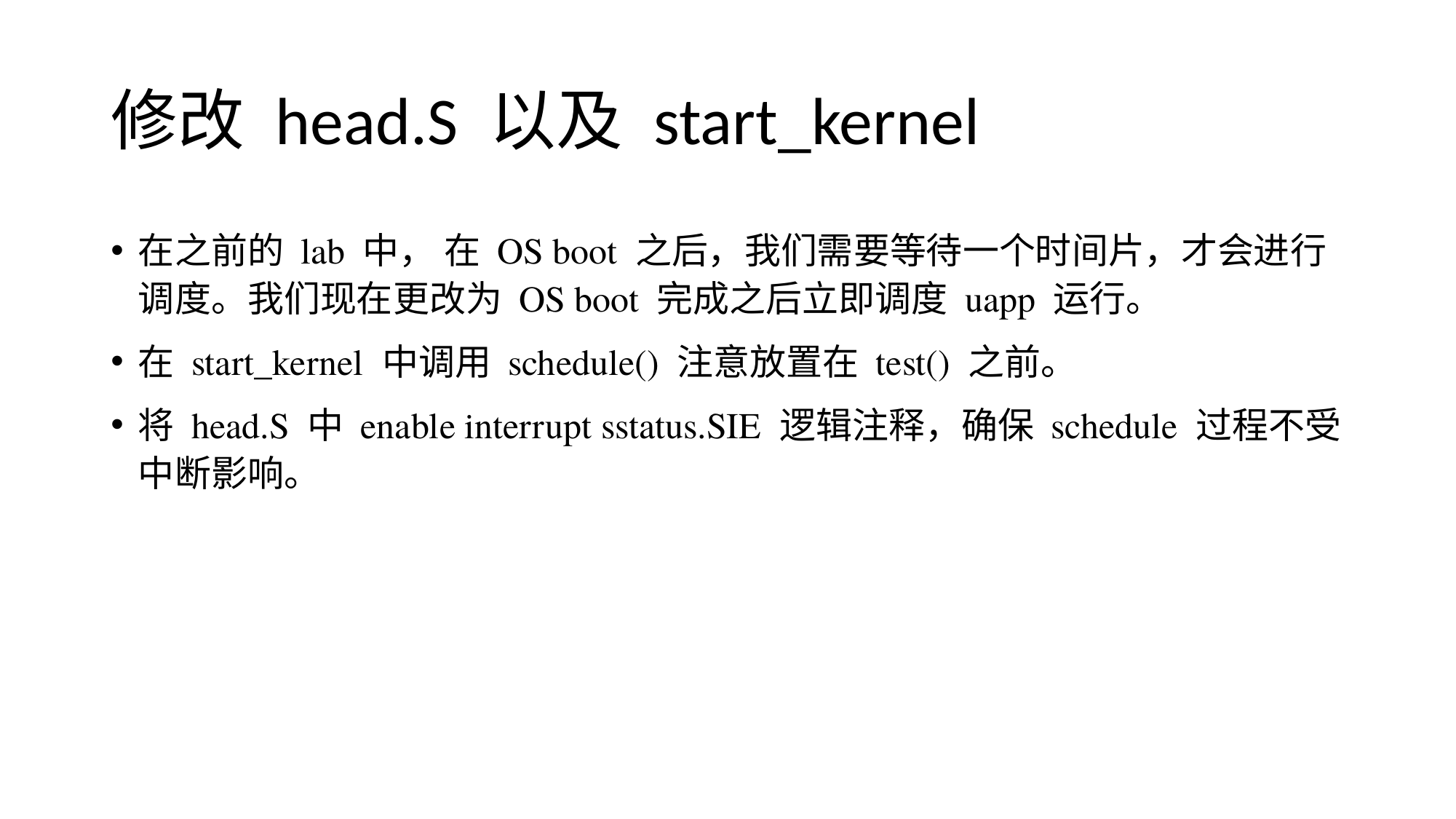

# 修改 head.S 以及 start_kernel
在之前的 lab 中， 在 OS boot 之后，我们需要等待一个时间片，才会进行调度。我们现在更改为 OS boot 完成之后立即调度 uapp 运行。
在 start_kernel 中调用 schedule() 注意放置在 test() 之前。
将 head.S 中 enable interrupt sstatus.SIE 逻辑注释，确保 schedule 过程不受中断影响。